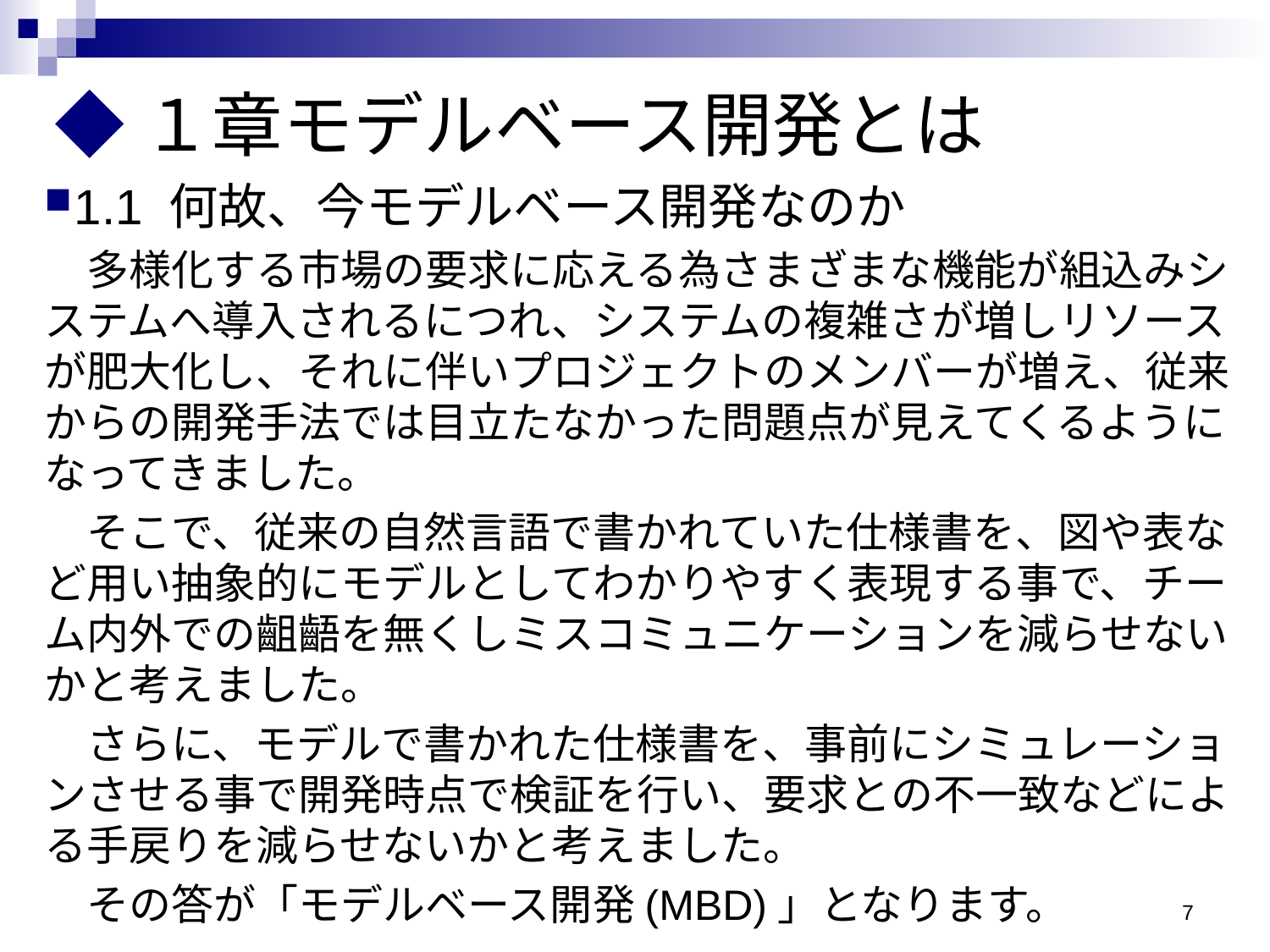

◆１章モデルベース開発とは
1.1 何故、今モデルベース開発なのか
　多様化する市場の要求に応える為さまざまな機能が組込みシステムへ導入されるにつれ、システムの複雑さが増しリソースが肥大化し、それに伴いプロジェクトのメンバーが増え、従来からの開発手法では目立たなかった問題点が見えてくるようになってきました。
　そこで、従来の自然言語で書かれていた仕様書を、図や表など用い抽象的にモデルとしてわかりやすく表現する事で、チーム内外での齟齬を無くしミスコミュニケーションを減らせないかと考えました。
　さらに、モデルで書かれた仕様書を、事前にシミュレーションさせる事で開発時点で検証を行い、要求との不一致などによる手戻りを減らせないかと考えました。
　その答が「モデルベース開発(MBD)」となります。
7